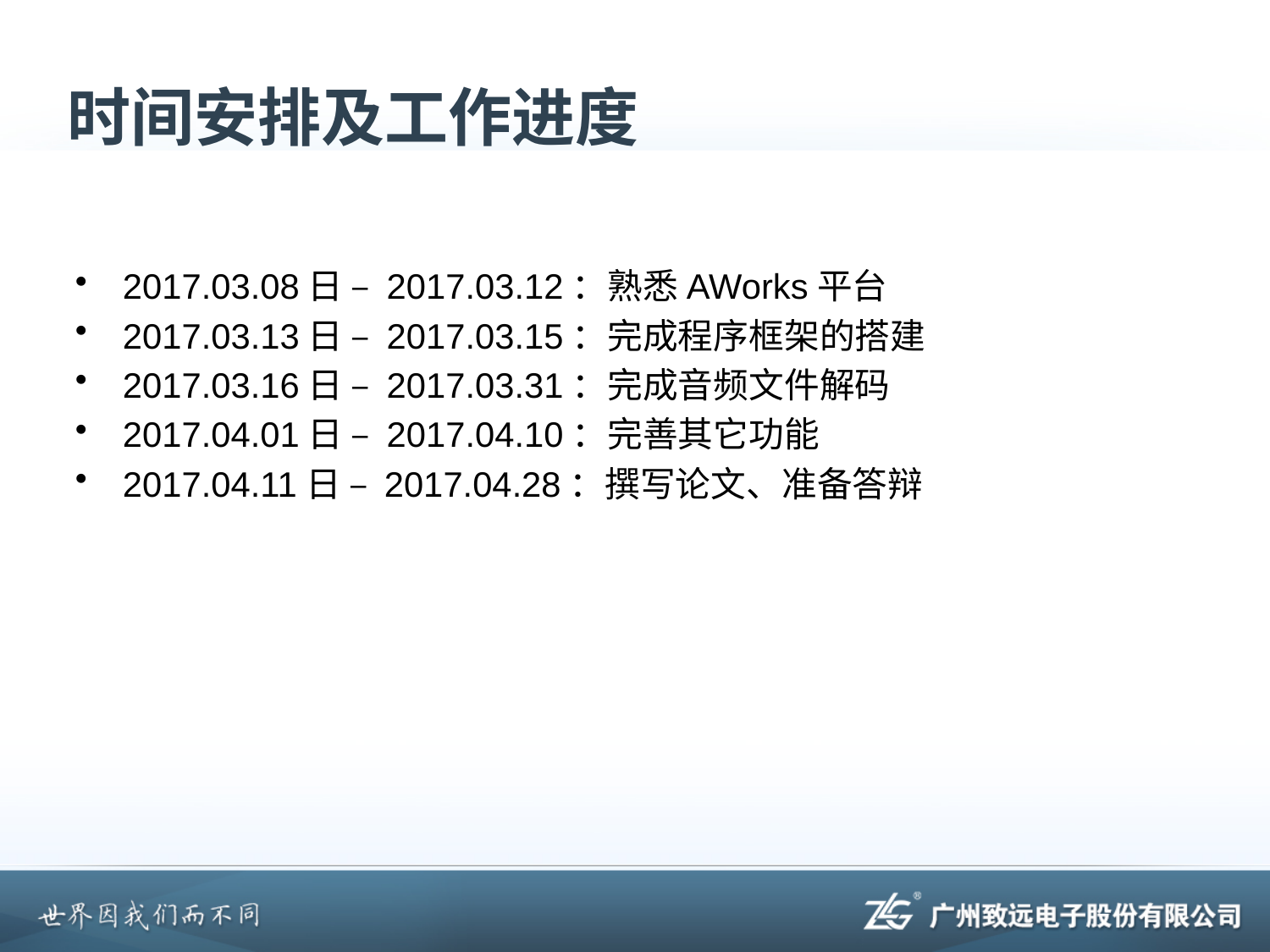

# 时间安排及工作进度
2017.03.08日 – 2017.03.12：熟悉AWorks平台
2017.03.13日 – 2017.03.15：完成程序框架的搭建
2017.03.16日 – 2017.03.31：完成音频文件解码
2017.04.01日 – 2017.04.10：完善其它功能
2017.04.11日 – 2017.04.28：撰写论文、准备答辩